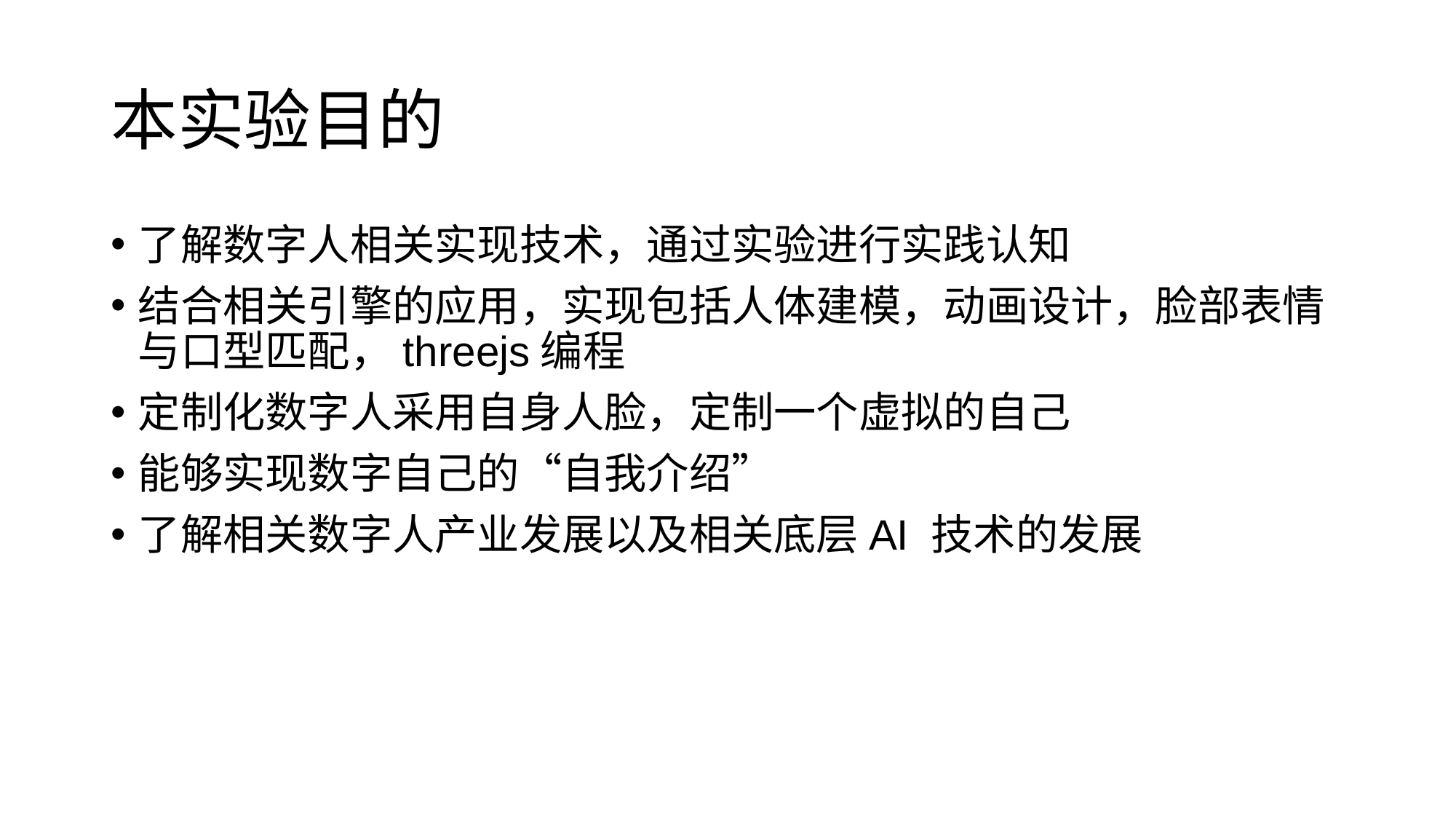

# 本实验目的
了解数字人相关实现技术，通过实验进行实践认知
结合相关引擎的应用，实现包括人体建模，动画设计，脸部表情与口型匹配，threejs编程
定制化数字人采用自身人脸，定制一个虚拟的自己
能够实现数字自己的“自我介绍”
了解相关数字人产业发展以及相关底层AI 技术的发展